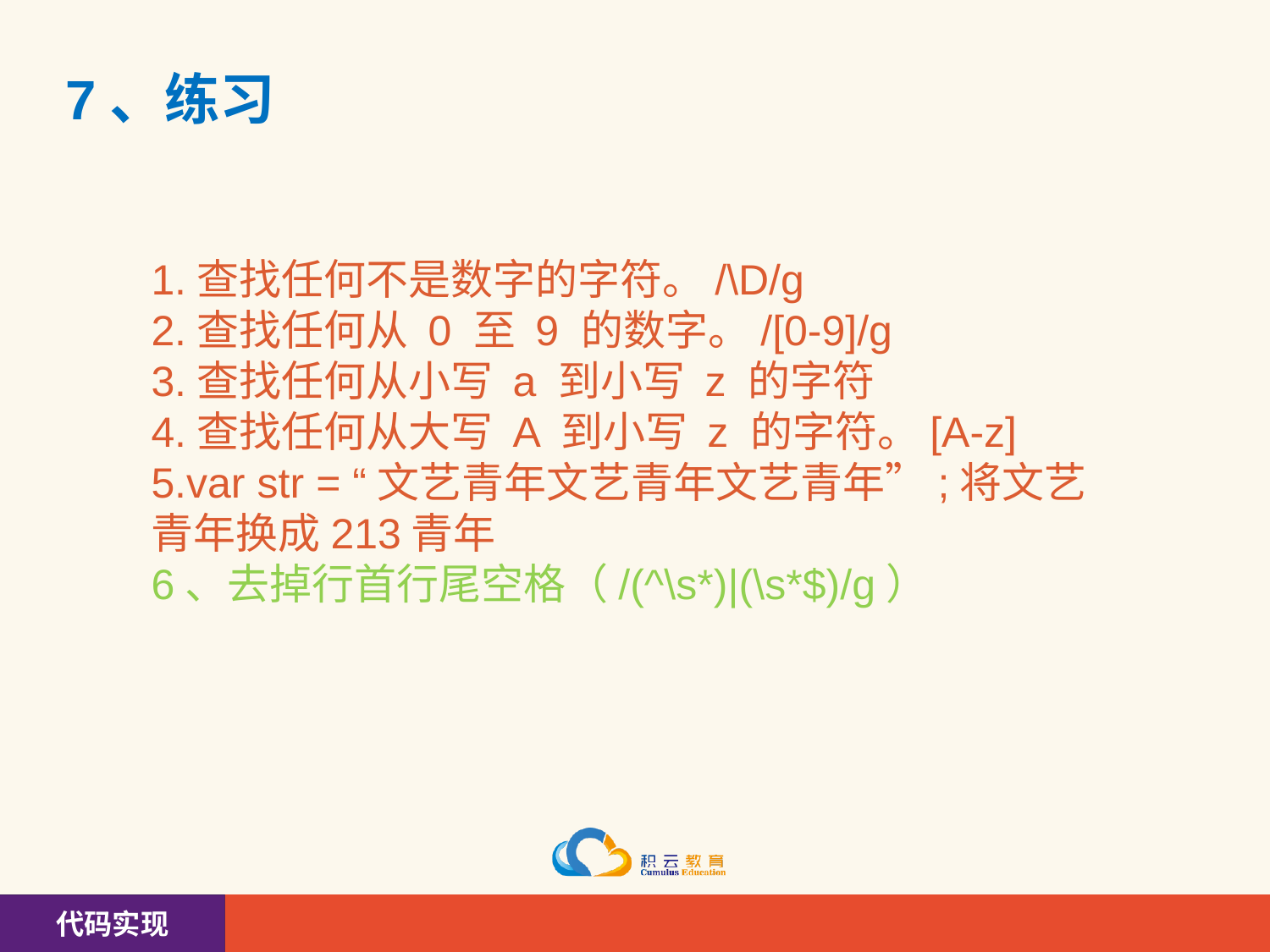

# 7、练习
1.查找任何不是数字的字符。/\D/g
2.查找任何从 0 至 9 的数字。/[0-9]/g
3.查找任何从小写 a 到小写 z 的字符
4.查找任何从大写 A 到小写 z 的字符。[A-z]
5.var str = “文艺青年文艺青年文艺青年”;将文艺青年换成213青年
6、去掉行首行尾空格（/(^\s*)|(\s*$)/g）